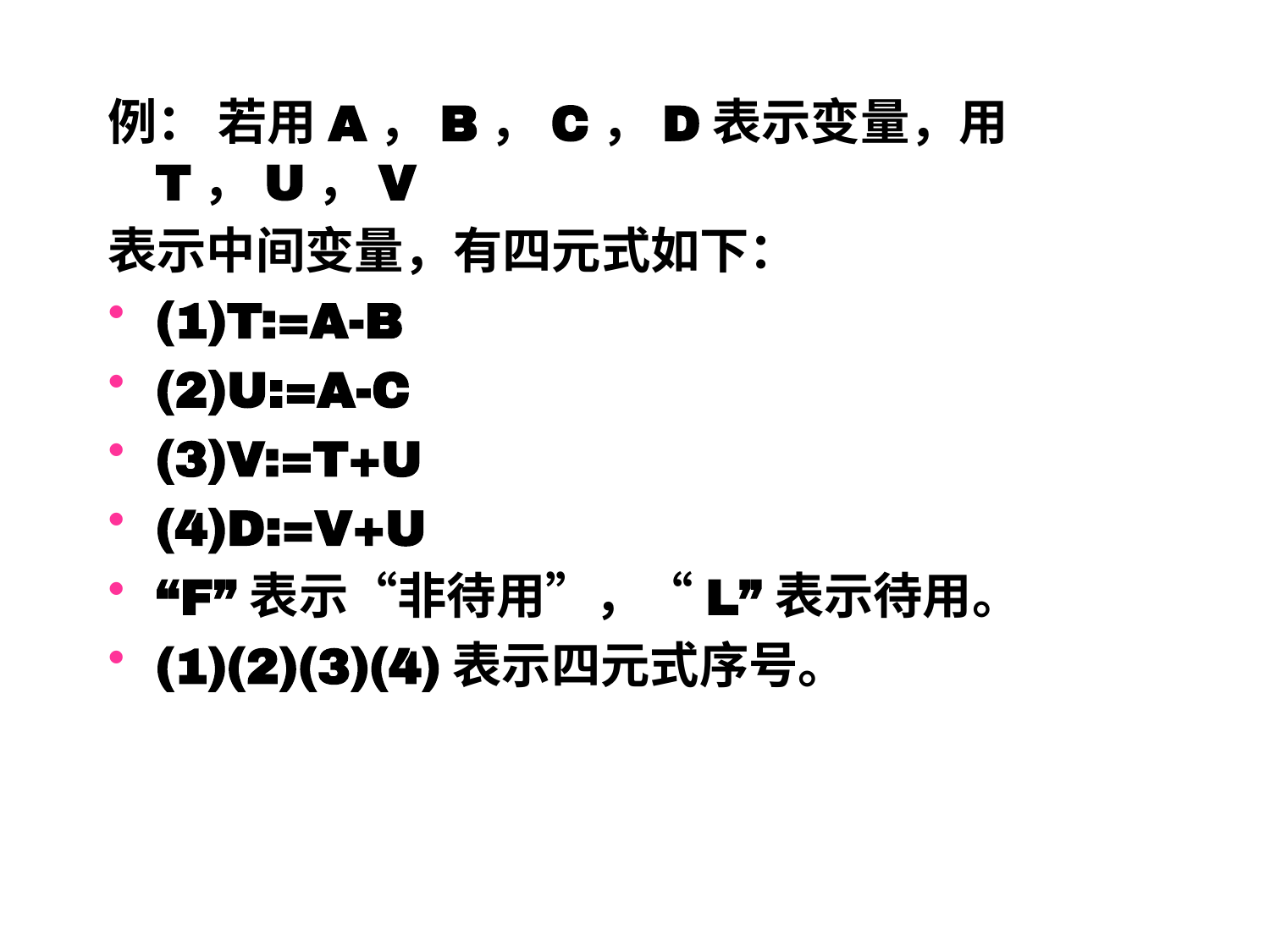

# 例： 若用A，B，C，D表示变量，用T，U，V
表示中间变量，有四元式如下：
(1)T:=A-B
(2)U:=A-C
(3)V:=T+U
(4)D:=V+U
“F”表示“非待用”，“L”表示待用。
(1)(2)(3)(4)表示四元式序号。